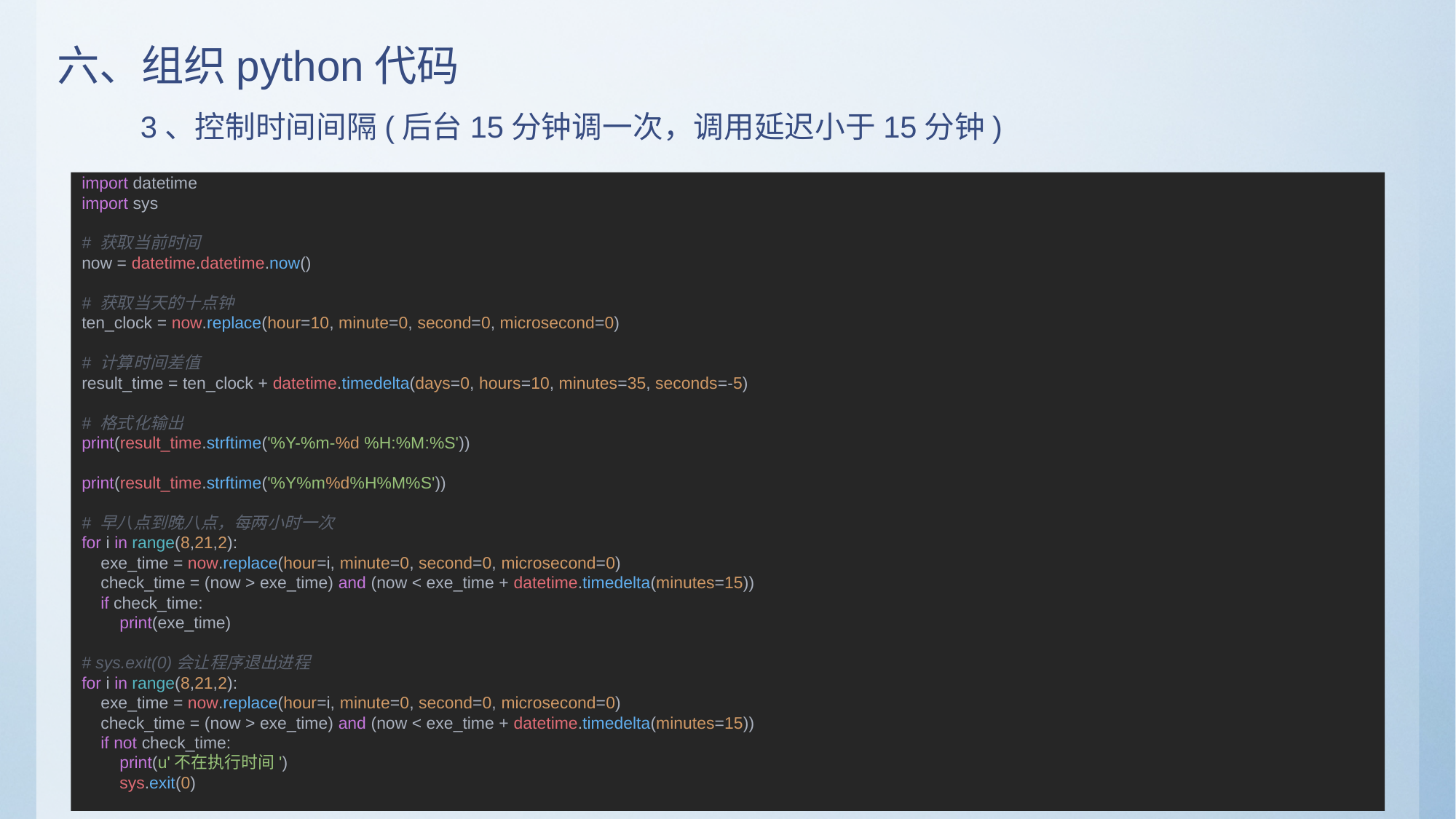

# 六、组织python代码
3、控制时间间隔(后台15分钟调一次，调用延迟小于15分钟)
import datetime
import sys

# 获取当前时间
now = datetime.datetime.now()

# 获取当天的十点钟
ten_clock = now.replace(hour=10, minute=0, second=0, microsecond=0)

# 计算时间差值
result_time = ten_clock + datetime.timedelta(days=0, hours=10, minutes=35, seconds=-5)

# 格式化输出
print(result_time.strftime('%Y-%m-%d %H:%M:%S'))

print(result_time.strftime('%Y%m%d%H%M%S'))

# 早八点到晚八点，每两小时一次
for i in range(8,21,2):
    exe_time = now.replace(hour=i, minute=0, second=0, microsecond=0)
    check_time = (now > exe_time) and (now < exe_time + datetime.timedelta(minutes=15))
    if check_time:
        print(exe_time)

# sys.exit(0)会让程序退出进程
for i in range(8,21,2):
    exe_time = now.replace(hour=i, minute=0, second=0, microsecond=0)
    check_time = (now > exe_time) and (now < exe_time + datetime.timedelta(minutes=15))
    if not check_time:
        print(u'不在执行时间')
        sys.exit(0)